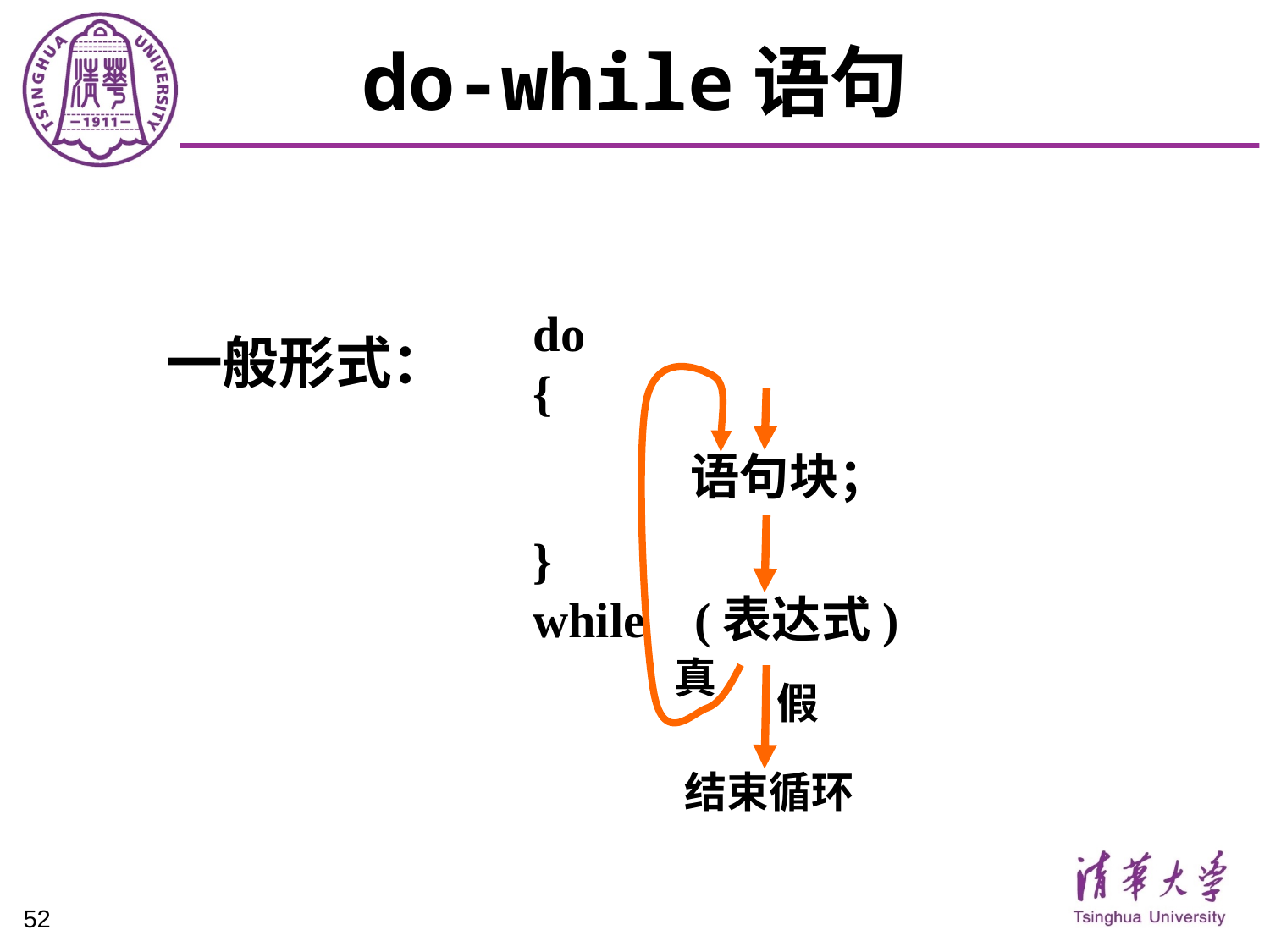

# do-while语句
do
{
             语句块；
}
while    (表达式)
一般形式：

真

假
结束循环
52